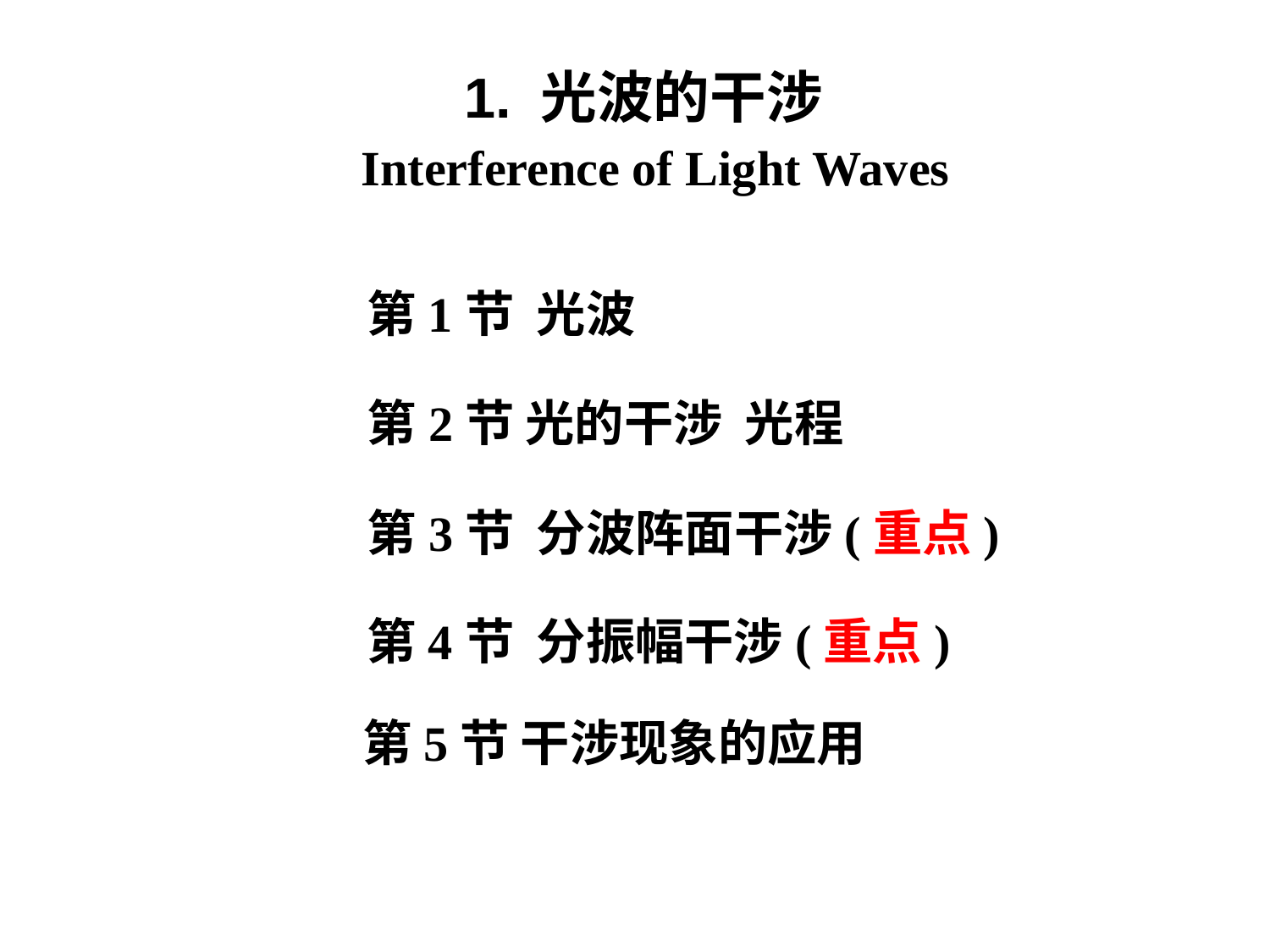

1. 光波的干涉
  Interference of Light Waves
第1节  光波
第2节 光的干涉  光程

第3节  分波阵面干涉(重点)
第4节  分振幅干涉(重点)
第5节 干涉现象的应用